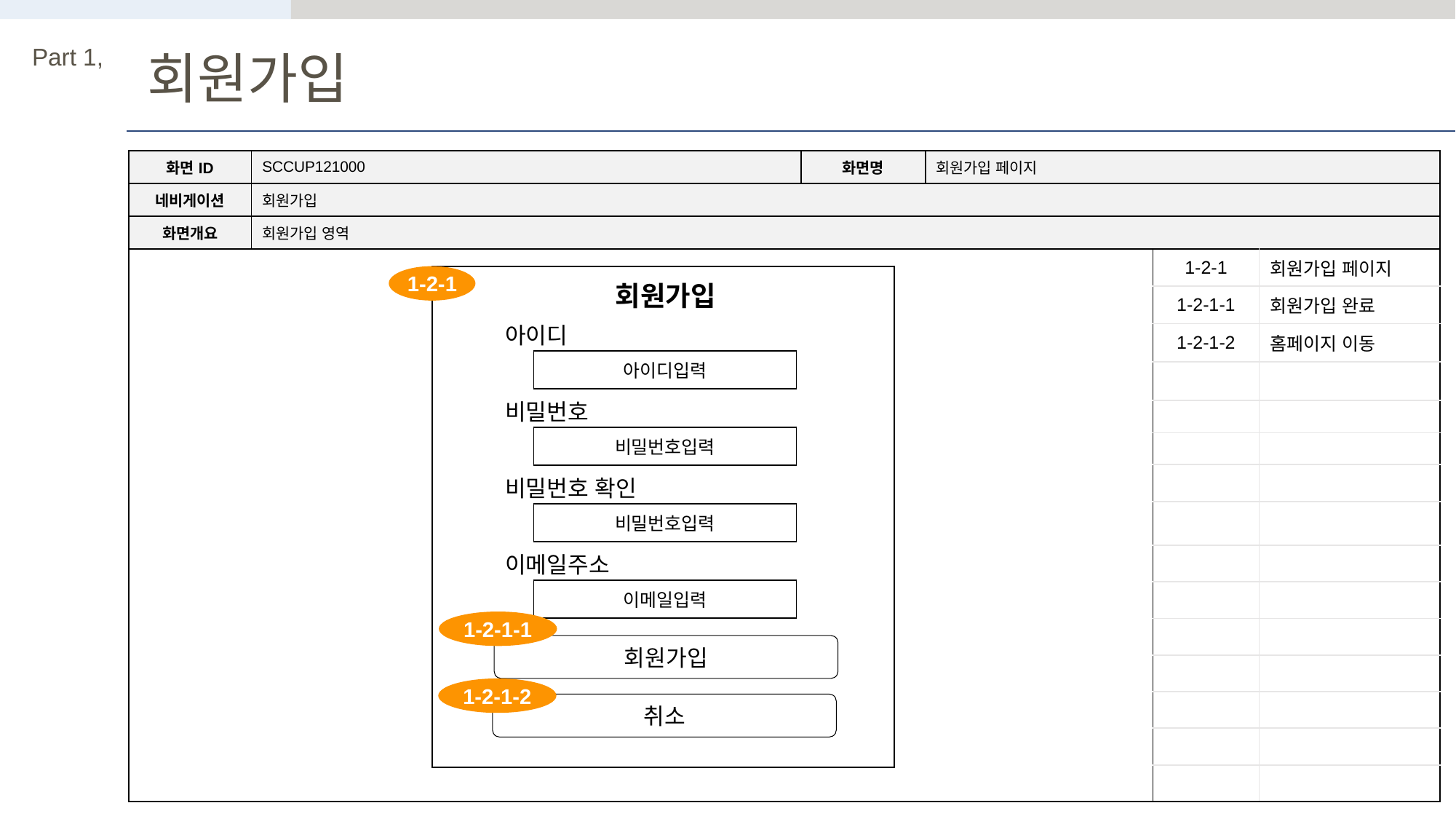

Part 1,
회원가입
| 화면ID | SCCUP121000 | 화면명 | 회원가입 페이지 |  |  |
| --- | --- | --- | --- | --- | --- |
| 네비게이션 | 회원가입 |  |  |  |  |
| 화면개요 | 회원가입 영역 |  |  |  |  |
|  |  |  |  | 1-2-1 | 회원가입 페이지 |
|  |  |  |  | 1-2-1-1 | 회원가입 완료 |
|  |  |  |  | 1-2-1-2 | 홈페이지 이동 |
|  |  |  |  |  |  |
|  |  |  |  |  |  |
|  |  |  |  |  |  |
|  |  |  |  |  |  |
|  |  |  |  |  |  |
|  |  |  |  |  |  |
|  |  |  |  |  |  |
|  |  |  |  |  |  |
|  |  |  |  |  |  |
|  |  |  |  |  |  |
|  |  |  |  |  |  |
|  |  |  |  |  |  |

1-2-1

| 회원가입 |  |  |
| --- | --- | --- |
| 아이디 |  |  |
|  | 아이디입력 |  |
| 비밀번호 |  |  |
|  | 비밀번호입력 |  |
| 비밀번호 확인 |  |  |
|  | 비밀번호입력 |  |
| 이메일주소 |  |  |
|  | 이메일입력 |  |
|  |  |  |
1-2-1-1
회원가입
1-2-1-2
취소